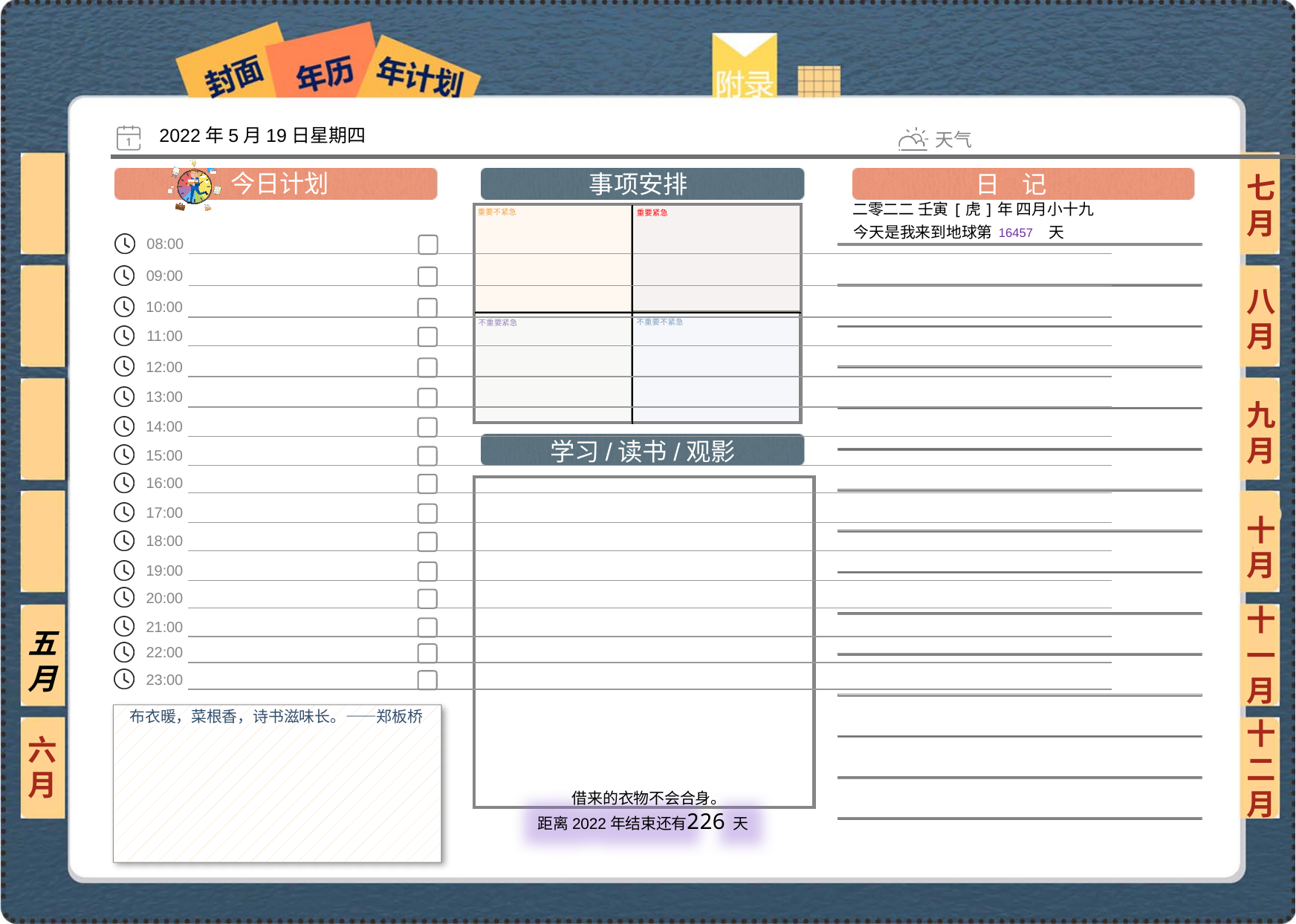

2022年5月19日星期四
七月
二零二二 壬寅[虎]年 四月小十九
16457
八月
九月
十月
十一月
五月
布衣暖，菜根香，诗书滋味长。——郑板桥

六月
十二月
226
 借来的衣物不会合身。